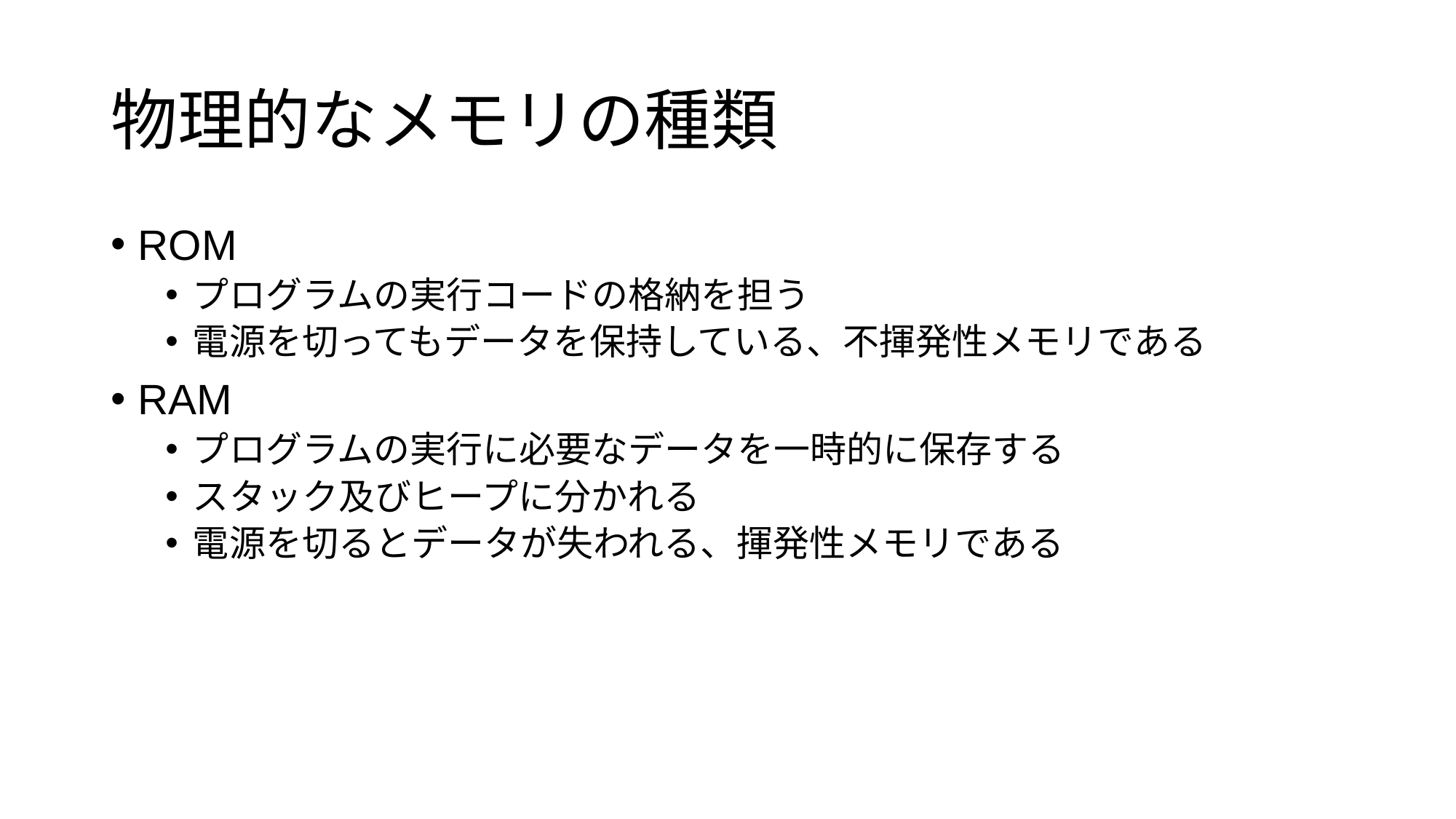

# 物理的なメモリの種類
ROM
プログラムの実行コードの格納を担う
電源を切ってもデータを保持している、不揮発性メモリである
RAM
プログラムの実行に必要なデータを一時的に保存する
スタック及びヒープに分かれる
電源を切るとデータが失われる、揮発性メモリである